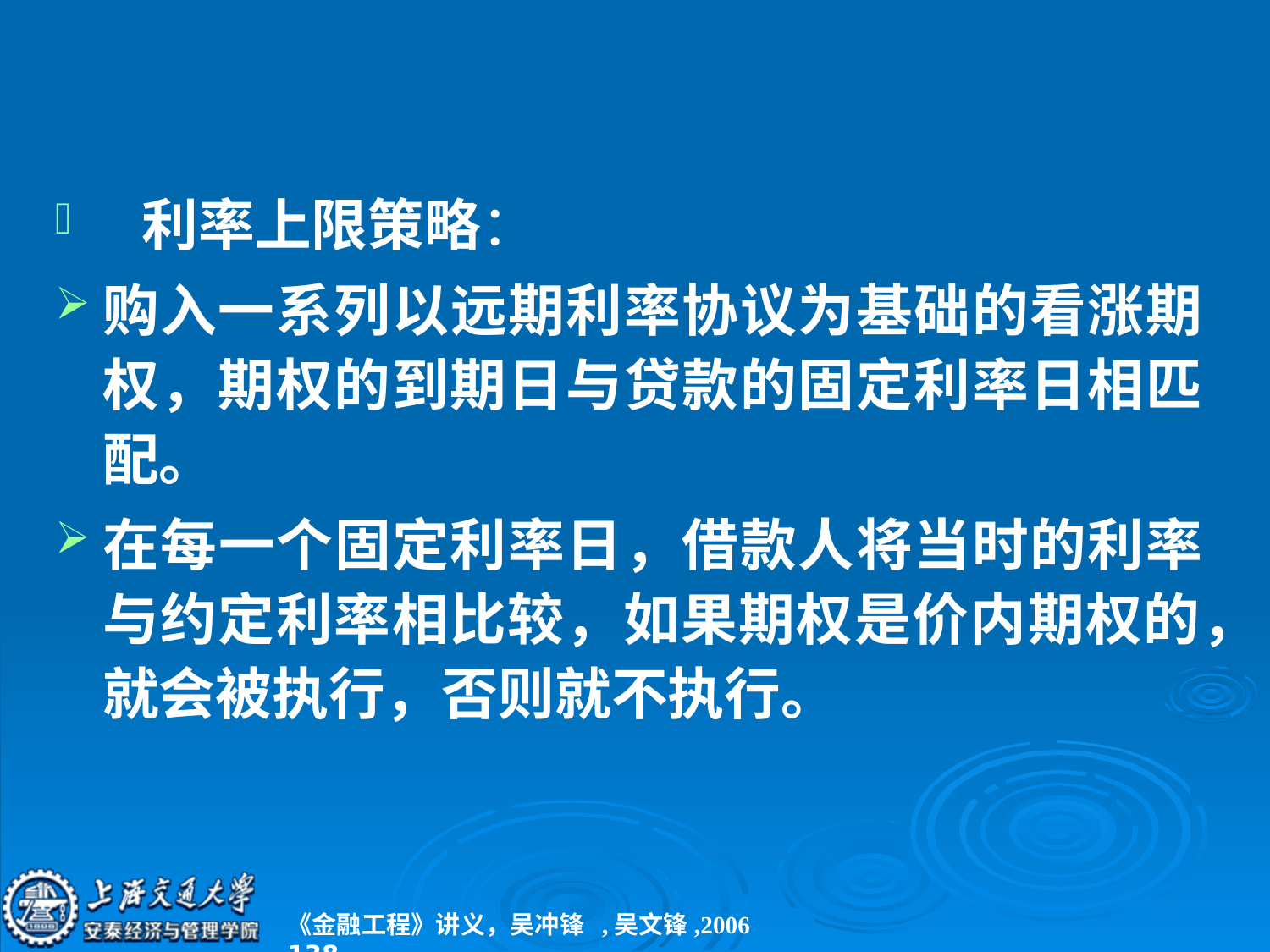

利率上限策略：
购入一系列以远期利率协议为基础的看涨期权，期权的到期日与贷款的固定利率日相匹配。
在每一个固定利率日，借款人将当时的利率与约定利率相比较，如果期权是价内期权的，就会被执行，否则就不执行。